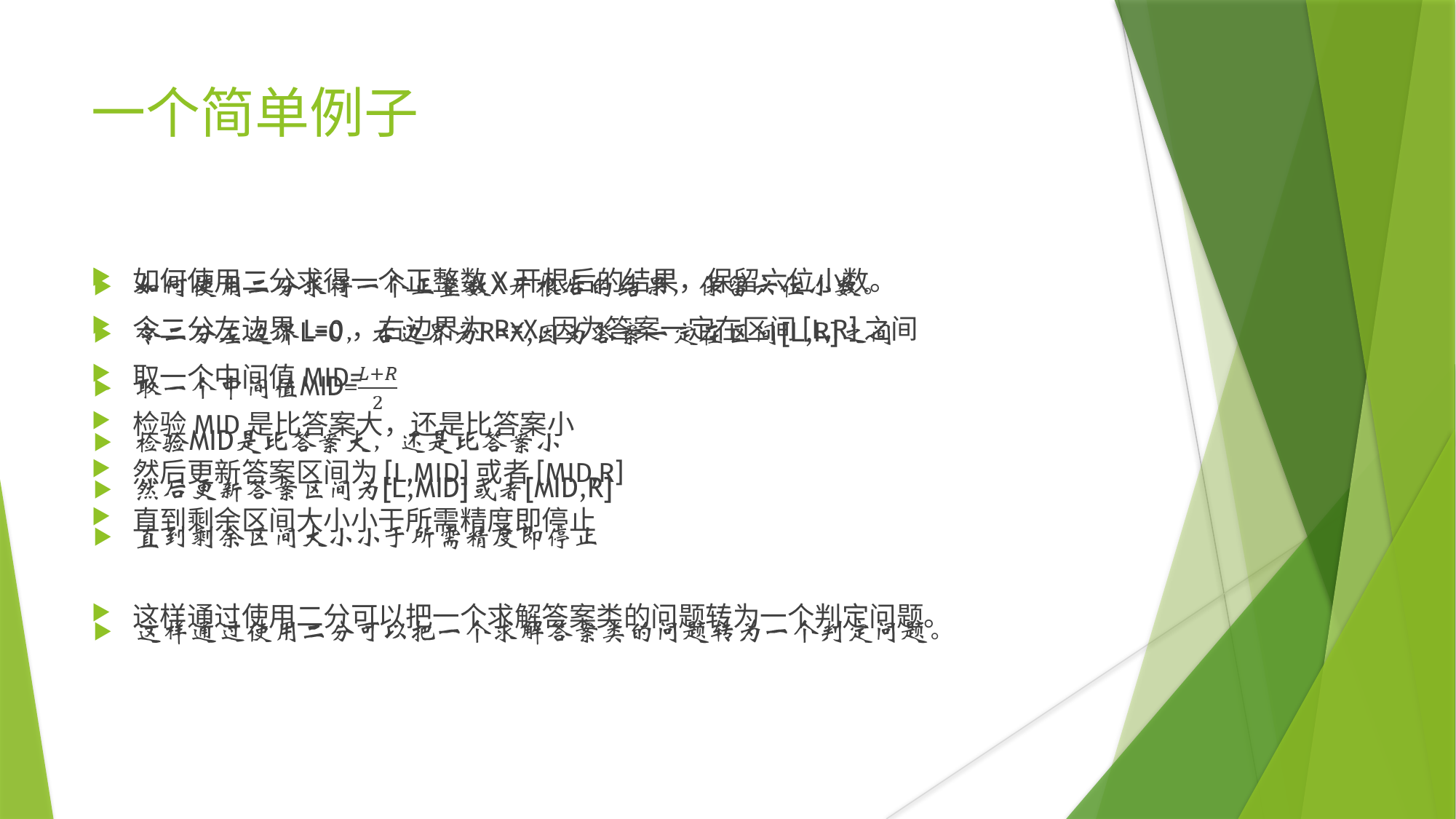

一个简单例子
如何使用二分求得一个正整数X开根后的结果，保留六位小数。
令二分左边界L=0，右边界为R=X,因为答案一定在区间[L,R]之间
取一个中间值MID=
检验MID是比答案大，还是比答案小
然后更新答案区间为[L,MID]或者[MID,R]
直到剩余区间大小小于所需精度即停止

这样通过使用二分可以把一个求解答案类的问题转为一个判定问题。